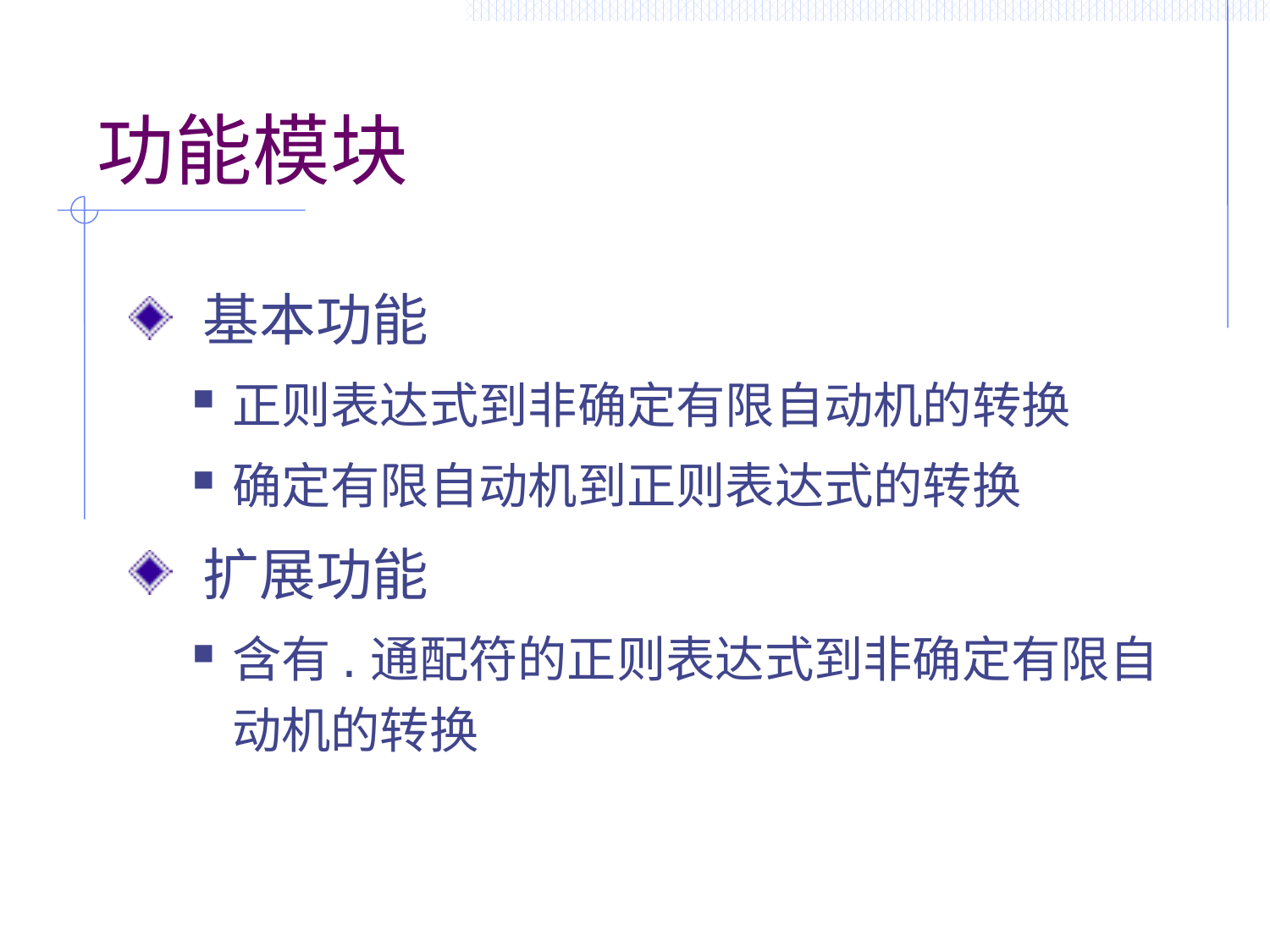

# 功能模块
 基本功能
正则表达式到非确定有限自动机的转换
确定有限自动机到正则表达式的转换
 扩展功能
含有.通配符的正则表达式到非确定有限自动机的转换